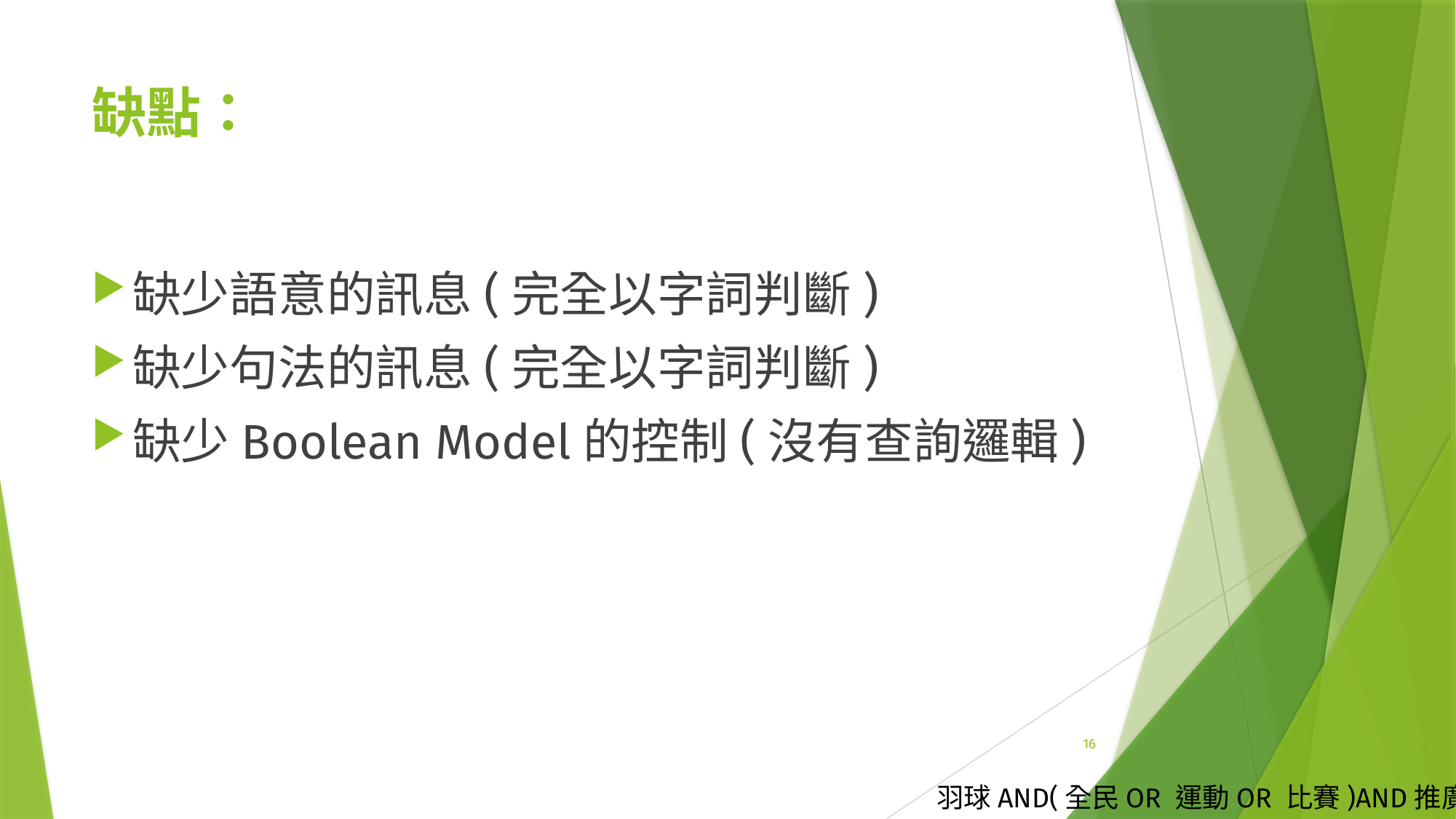

# 缺點：
缺少語意的訊息(完全以字詞判斷)
缺少句法的訊息(完全以字詞判斷)
缺少Boolean Model的控制(沒有查詢邏輯)

16